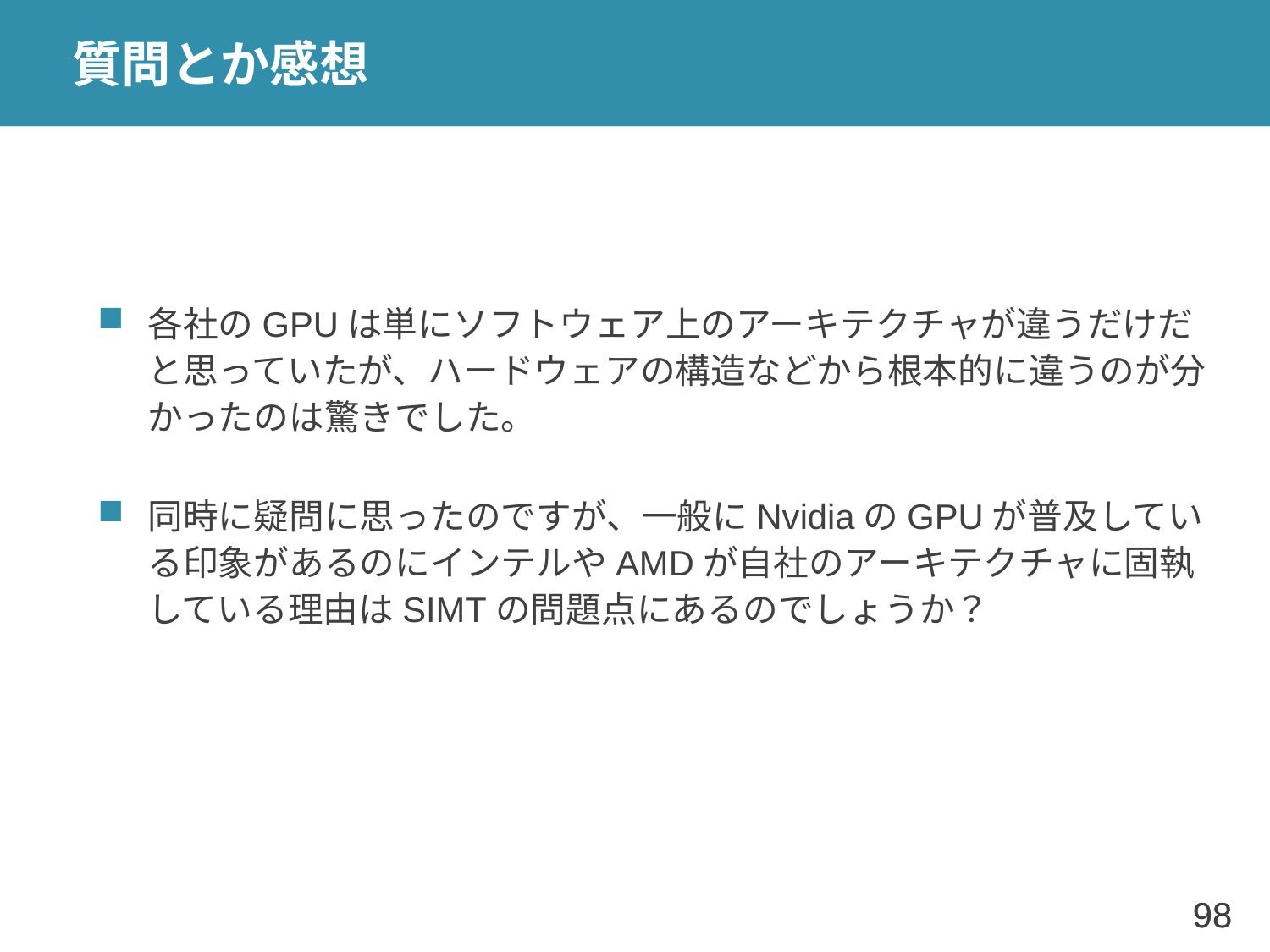

# 質問とか感想
各社のGPUは単にソフトウェア上のアーキテクチャが違うだけだと思っていたが、ハードウェアの構造などから根本的に違うのが分かったのは驚きでした。
同時に疑問に思ったのですが、一般にNvidiaのGPUが普及している印象があるのにインテルやAMDが自社のアーキテクチャに固執している理由はSIMTの問題点にあるのでしょうか？